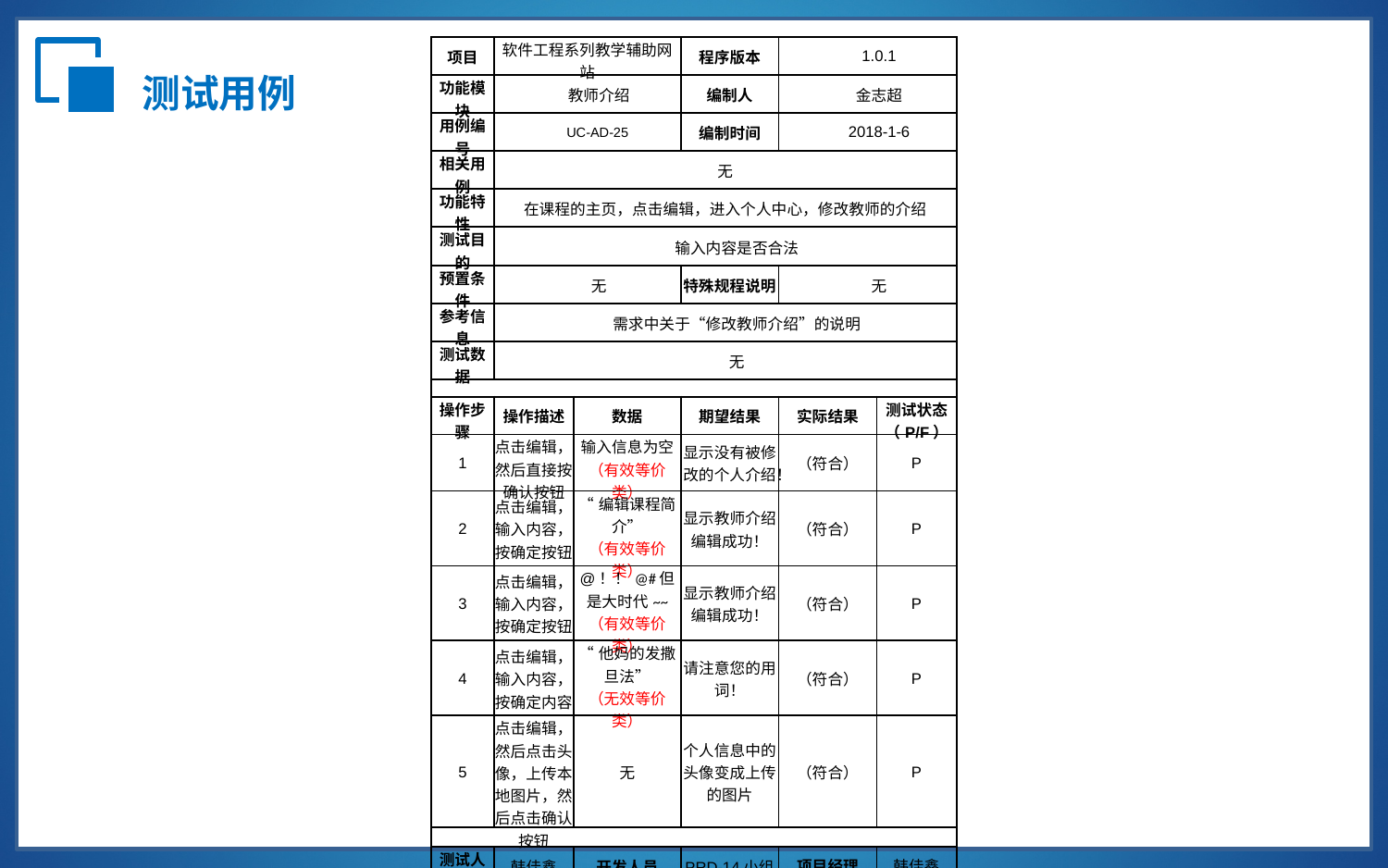

| 项目 | 软件工程系列教学辅助网站 |  | 程序版本 | 1.0.1 |  |
| --- | --- | --- | --- | --- | --- |
| 功能模块 | 教师介绍 |  | 编制人 | 金志超 |  |
| 用例编号 | UC-AD-25 |  | 编制时间 | 2018-1-6 |  |
| 相关用例 | 无 |  |  |  |  |
| 功能特性 | 在课程的主页，点击编辑，进入个人中心，修改教师的介绍 |  |  |  |  |
| 测试目的 | 输入内容是否合法 |  |  |  |  |
| 预置条件 | 无 |  | 特殊规程说明 | 无 |  |
| 参考信息 | 需求中关于“修改教师介绍”的说明 |  |  |  |  |
| 测试数据 | 无 |  |  |  |  |
|  |  |  |  |  |  |
| 操作步骤 | 操作描述 | 数据 | 期望结果 | 实际结果 | 测试状态（P/F） |
| 1 | 点击编辑，然后直接按确认按钮 | 输入信息为空 （有效等价类） | 显示没有被修改的个人介绍！ | （符合） | P |
| 2 | 点击编辑，输入内容，按确定按钮 | “编辑课程简介” （有效等价类） | 显示教师介绍编辑成功！ | （符合） | P |
| 3 | 点击编辑，输入内容，按确定按钮 | @！！@#但是大时代~~ （有效等价类） | 显示教师介绍编辑成功！ | （符合） | P |
| 4 | 点击编辑，输入内容，按确定内容 | “他妈的发撒旦法” （无效等价类） | 请注意您的用词！ | （符合） | P |
| 5 | 点击编辑，然后点击头像，上传本地图片，然后点击确认按钮 | 无 | 个人信息中的头像变成上传的图片 | （符合） | P |
|  |  |  |  |  |  |
| 测试人员 | 韩佳鑫 | 开发人员 | PRD-14小组 | 项目经理 | 韩佳鑫 |

测试用例